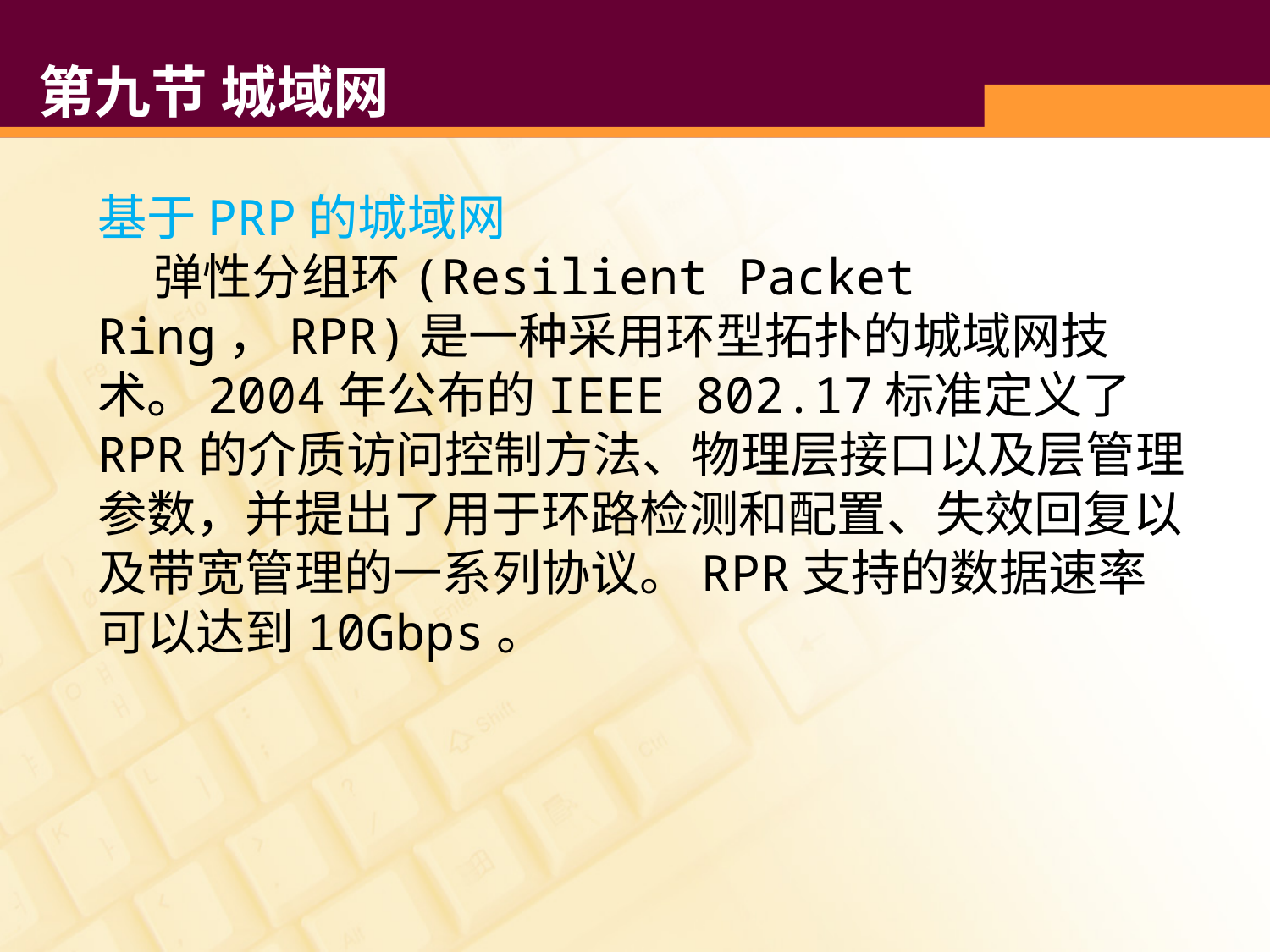

# 第九节 城域网
基于PRP的城域网
    弹性分组环(Resilient Packet Ring，RPR)是一种采用环型拓扑的城域网技术。2004年公布的IEEE 802.17标准定义了RPR的介质访问控制方法、物理层接口以及层管理参数，并提出了用于环路检测和配置、失效回复以及带宽管理的一系列协议。RPR支持的数据速率可以达到10Gbps。